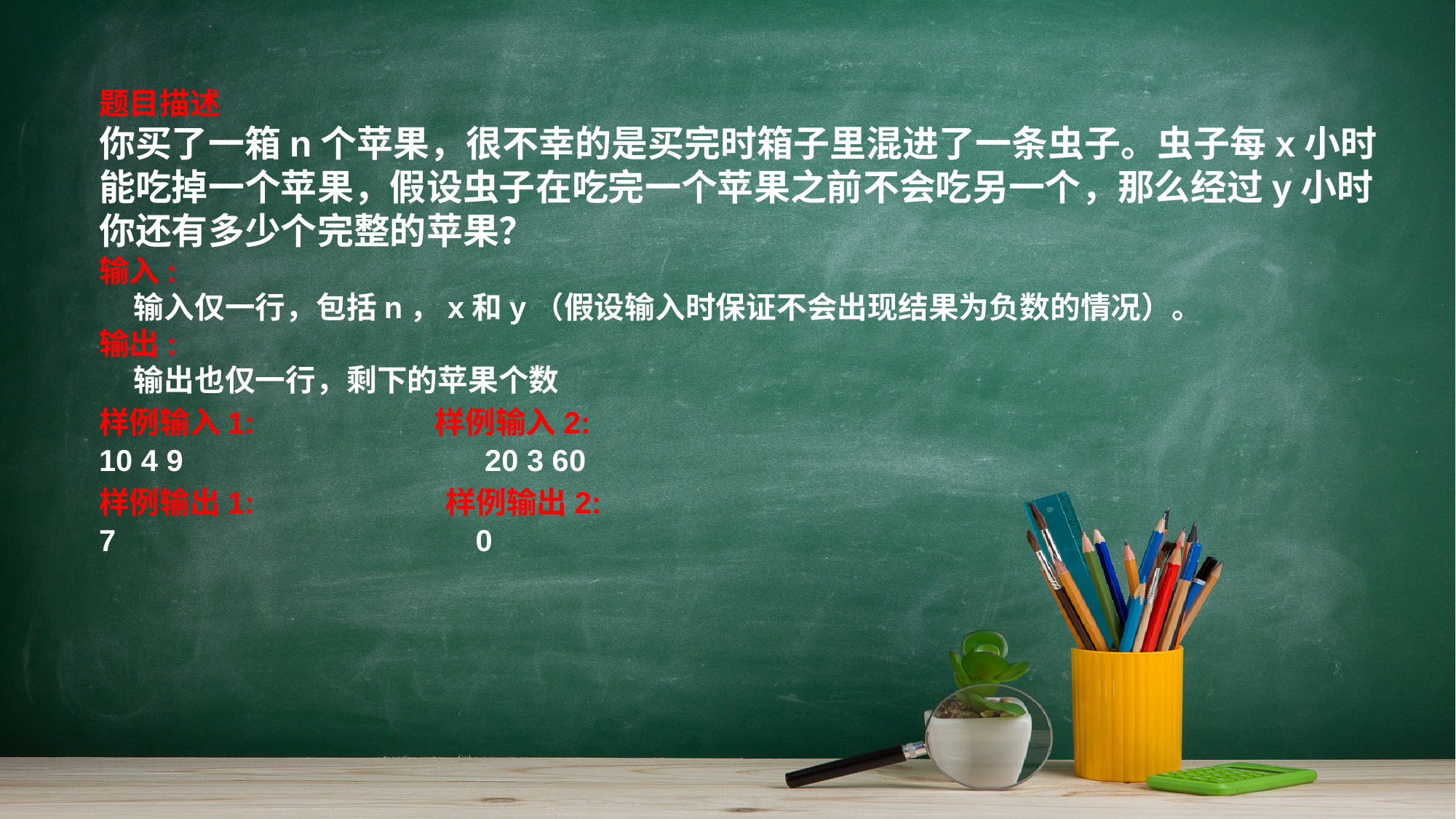

#
题目描述
你买了一箱n个苹果，很不幸的是买完时箱子里混进了一条虫子。虫子每x小时能吃掉一个苹果，假设虫子在吃完一个苹果之前不会吃另一个，那么经过y小时你还有多少个完整的苹果？
输入:
    输入仅一行，包括n，x和y（假设输入时保证不会出现结果为负数的情况）。
输出:
    输出也仅一行，剩下的苹果个数
样例输入1:                    样例输入2:
10 4 9                                    20 3 60
样例输出1:                      样例输出2:
7                                           0